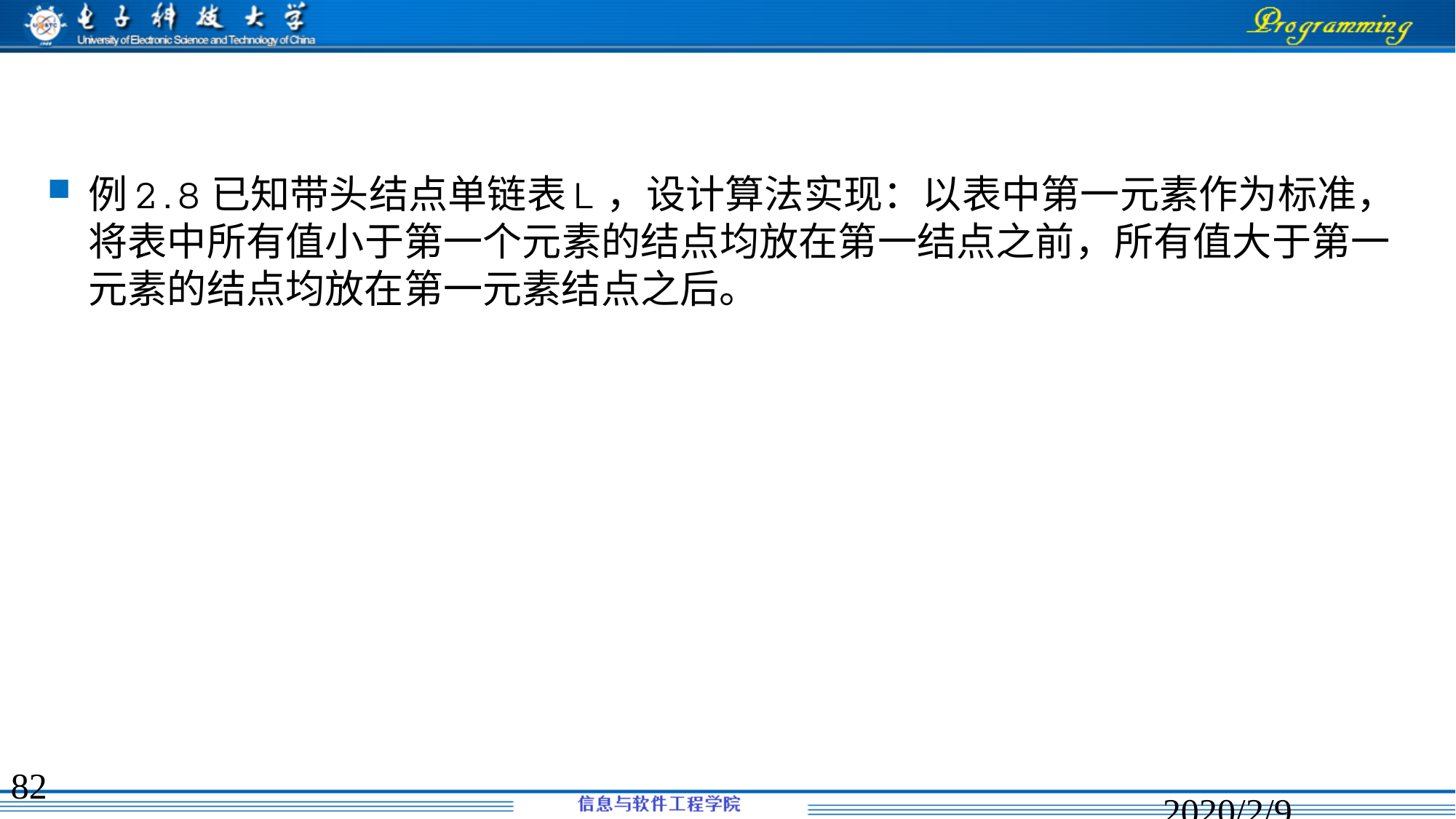

#
例2.8已知带头结点单链表L，设计算法实现：以表中第一元素作为标准，将表中所有值小于第一个元素的结点均放在第一结点之前，所有值大于第一元素的结点均放在第一元素结点之后。
82
2020/2/9